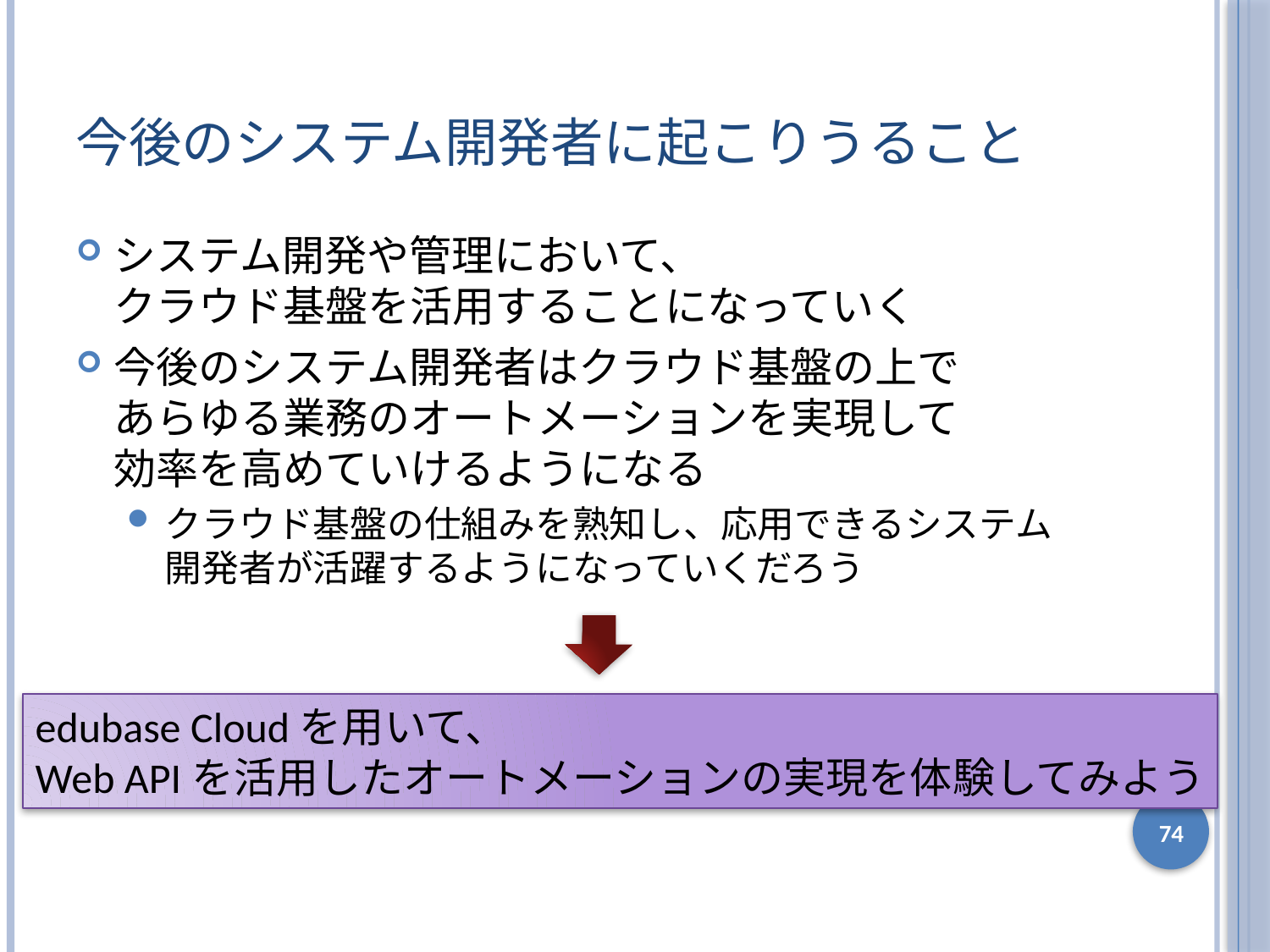

# 今後のシステム開発者に起こりうること
システム開発や管理において、
クラウド基盤を活用することになっていく
今後のシステム開発者はクラウド基盤の上で
あらゆる業務のオートメーションを実現して
効率を高めていけるようになる
クラウド基盤の仕組みを熟知し、応用できるシステム開発者が活躍するようになっていくだろう

edubase Cloudを用いて、
Web APIを活用したオートメーションの実現を体験してみよう
74